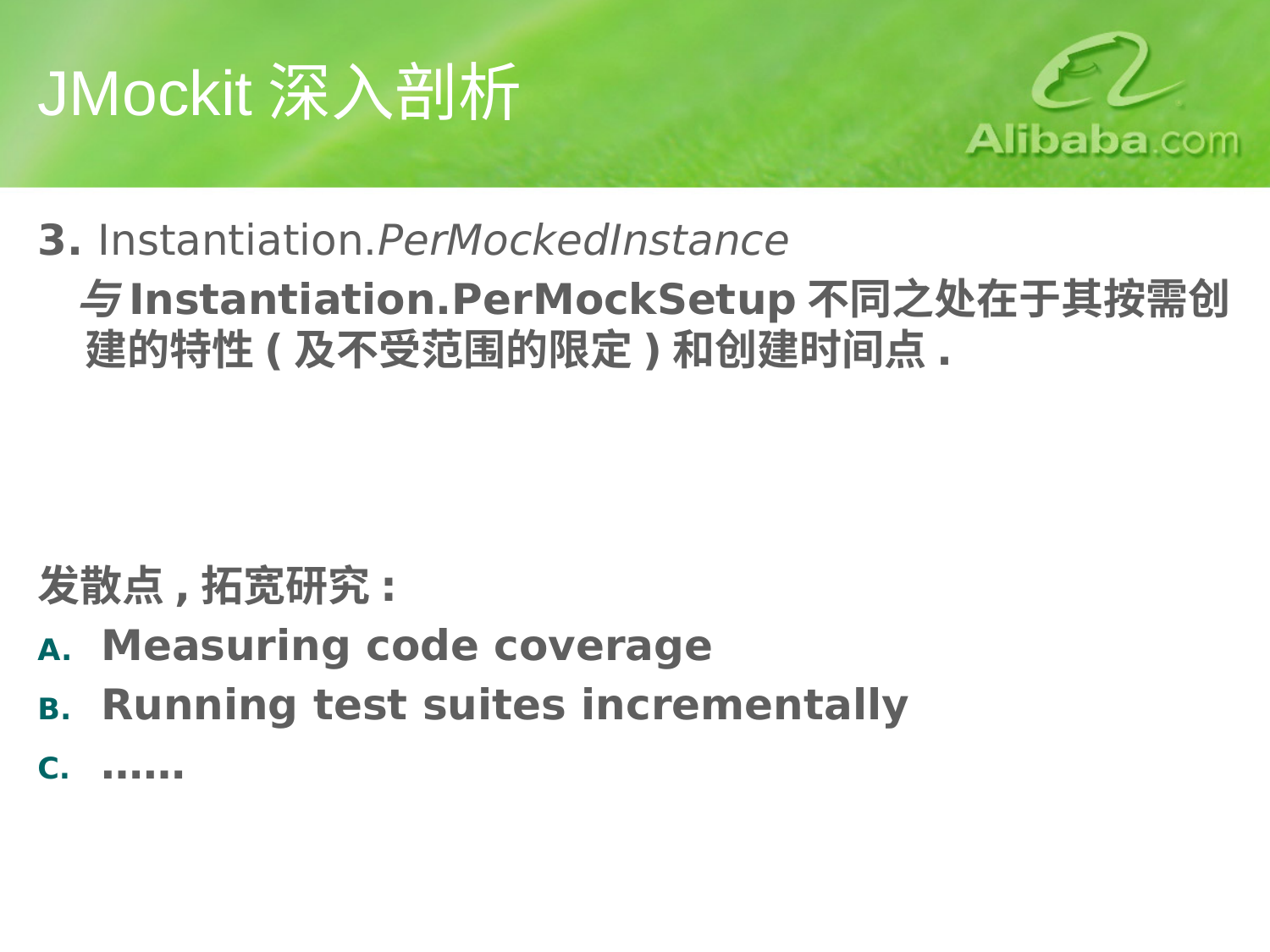

# JMockit深入剖析
3. Instantiation.PerMockedInstance
   与Instantiation.PerMockSetup不同之处在于其按需创建的特性(及不受范围的限定)和创建时间点.

发散点,拓宽研究:
Measuring code coverage
Running test suites incrementally
……